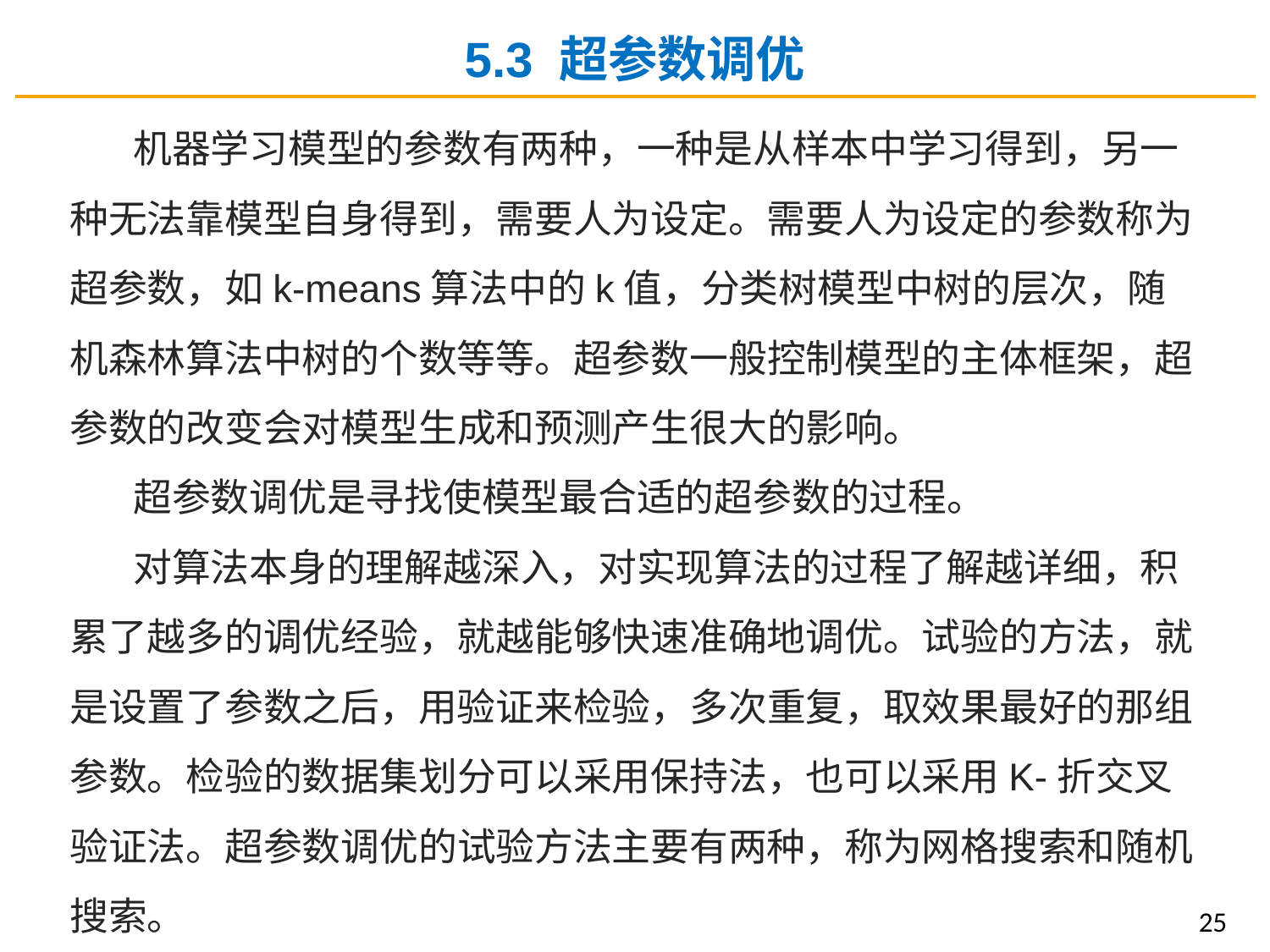

5.3 超参数调优
机器学习模型的参数有两种，一种是从样本中学习得到，另一种无法靠模型自身得到，需要人为设定。需要人为设定的参数称为超参数，如k-means算法中的k值，分类树模型中树的层次，随机森林算法中树的个数等等。超参数一般控制模型的主体框架，超参数的改变会对模型生成和预测产生很大的影响。
超参数调优是寻找使模型最合适的超参数的过程。
对算法本身的理解越深入，对实现算法的过程了解越详细，积累了越多的调优经验，就越能够快速准确地调优。试验的方法，就是设置了参数之后，用验证来检验，多次重复，取效果最好的那组参数。检验的数据集划分可以采用保持法，也可以采用K-折交叉验证法。超参数调优的试验方法主要有两种，称为网格搜索和随机搜索。
25